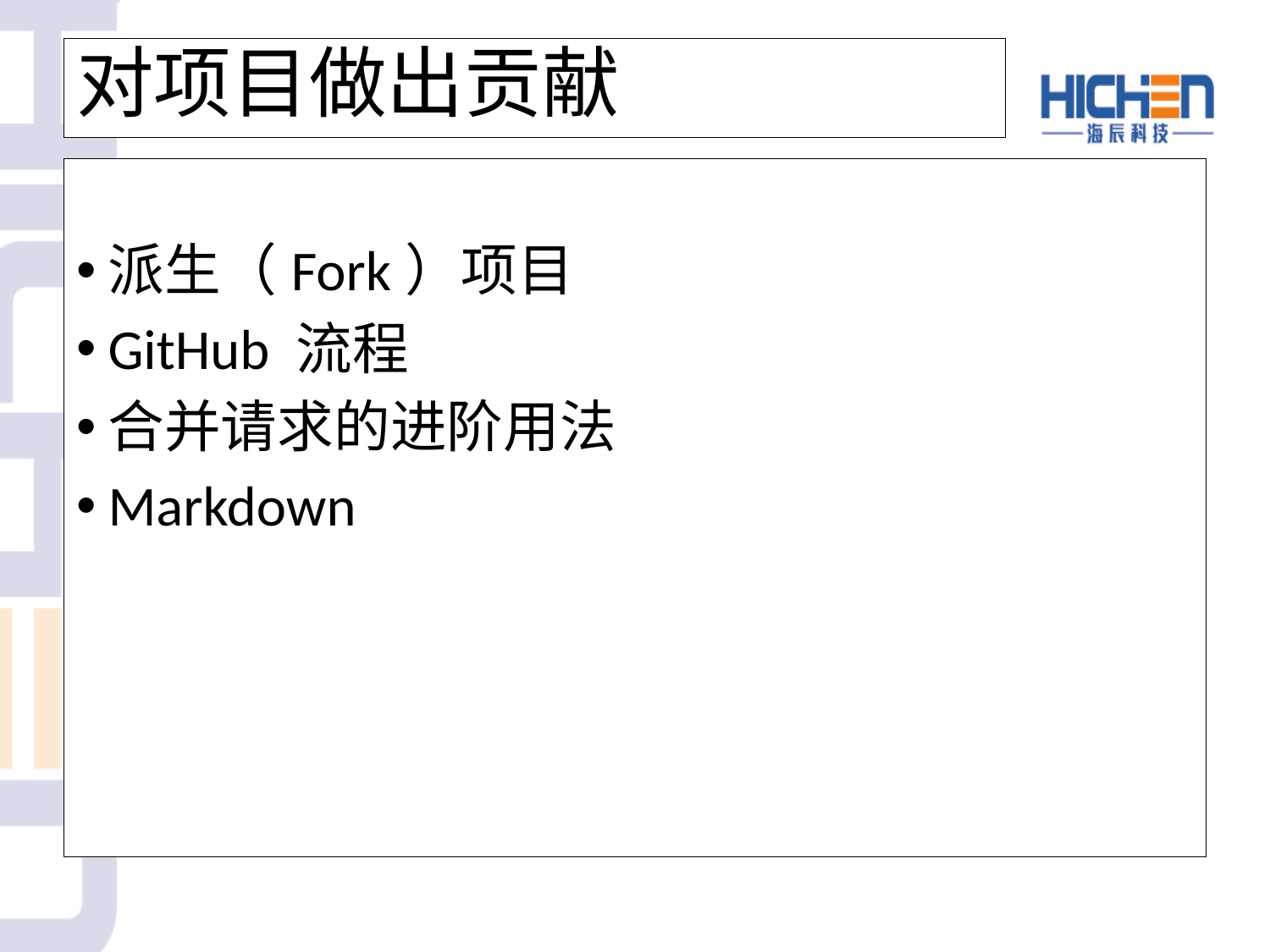

# 对项目做出贡献

派生（Fork）项目
GitHub 流程
合并请求的进阶用法
Markdown